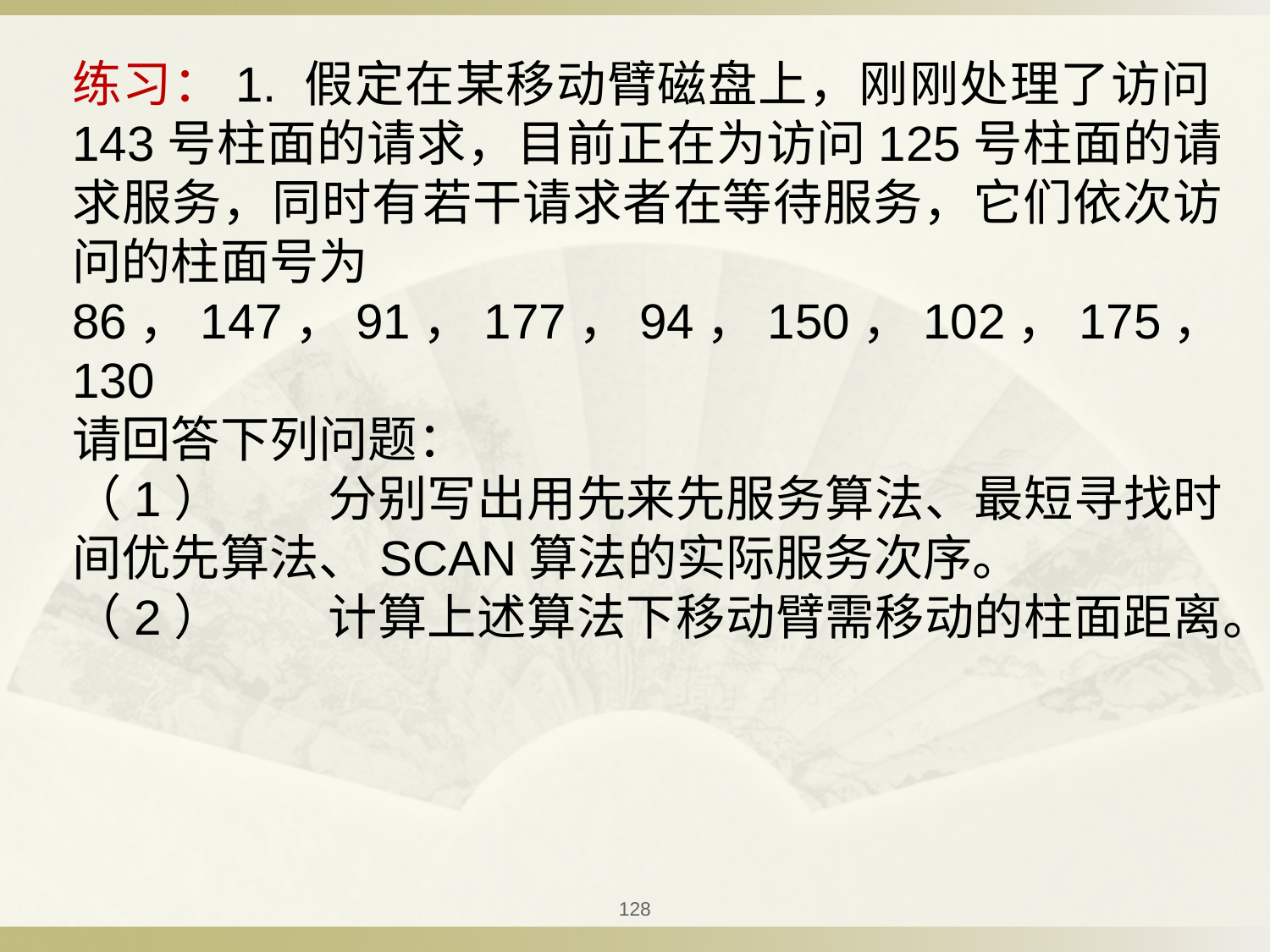

练习：1. 假定在某移动臂磁盘上，刚刚处理了访问143号柱面的请求，目前正在为访问125号柱面的请求服务，同时有若干请求者在等待服务，它们依次访问的柱面号为
86，147，91，177，94，150，102，175，130
请回答下列问题：
（1）	分别写出用先来先服务算法、最短寻找时间优先算法、SCAN算法的实际服务次序。
（2）	计算上述算法下移动臂需移动的柱面距离。

128